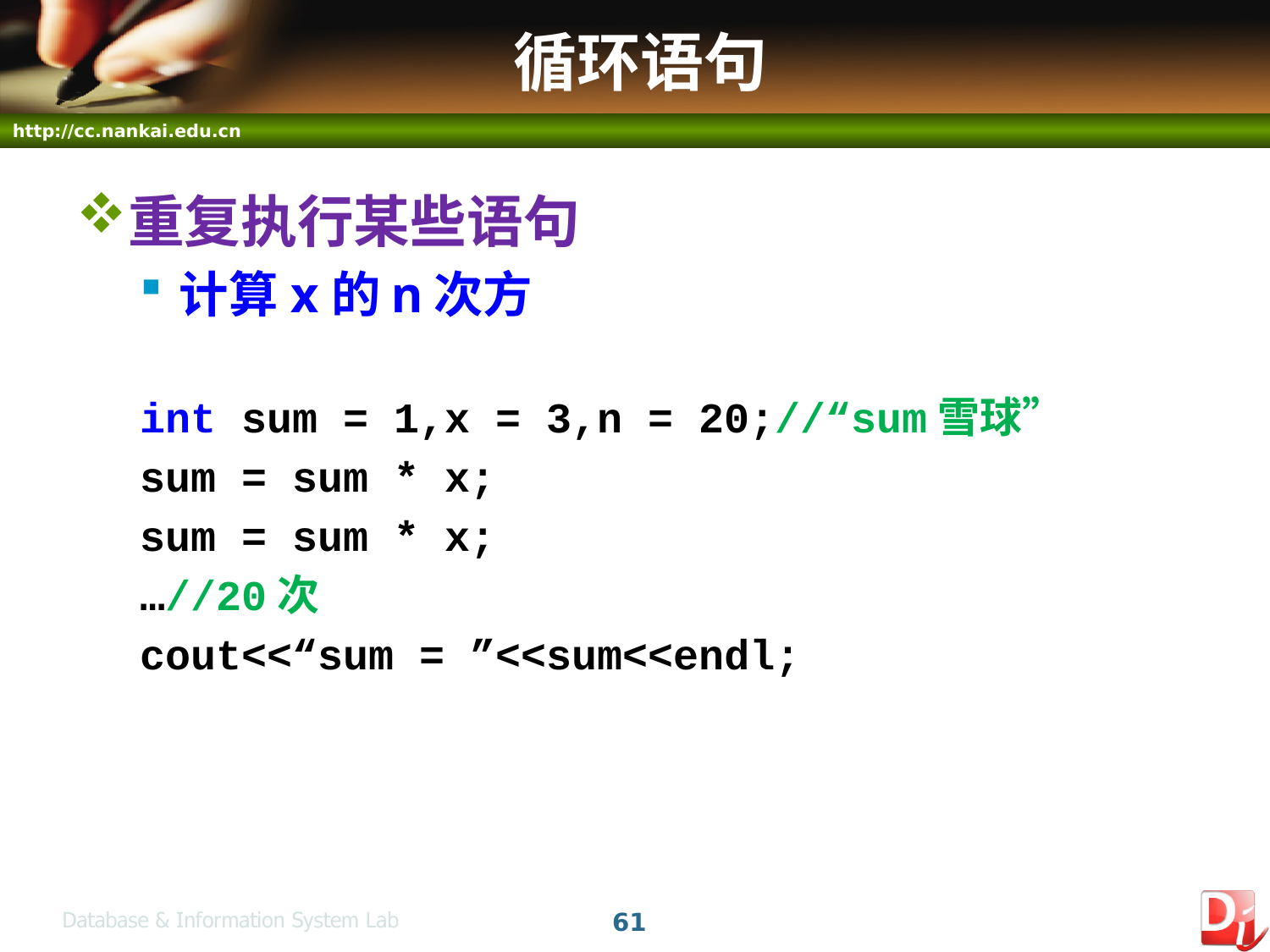

# 循环语句
重复执行某些语句
计算x的n次方

int sum = 1,x = 3,n = 20;//“sum雪球”
sum = sum * x;
sum = sum * x;
…//20次
cout<<“sum = ”<<sum<<endl;
61
Database & Information System Lab